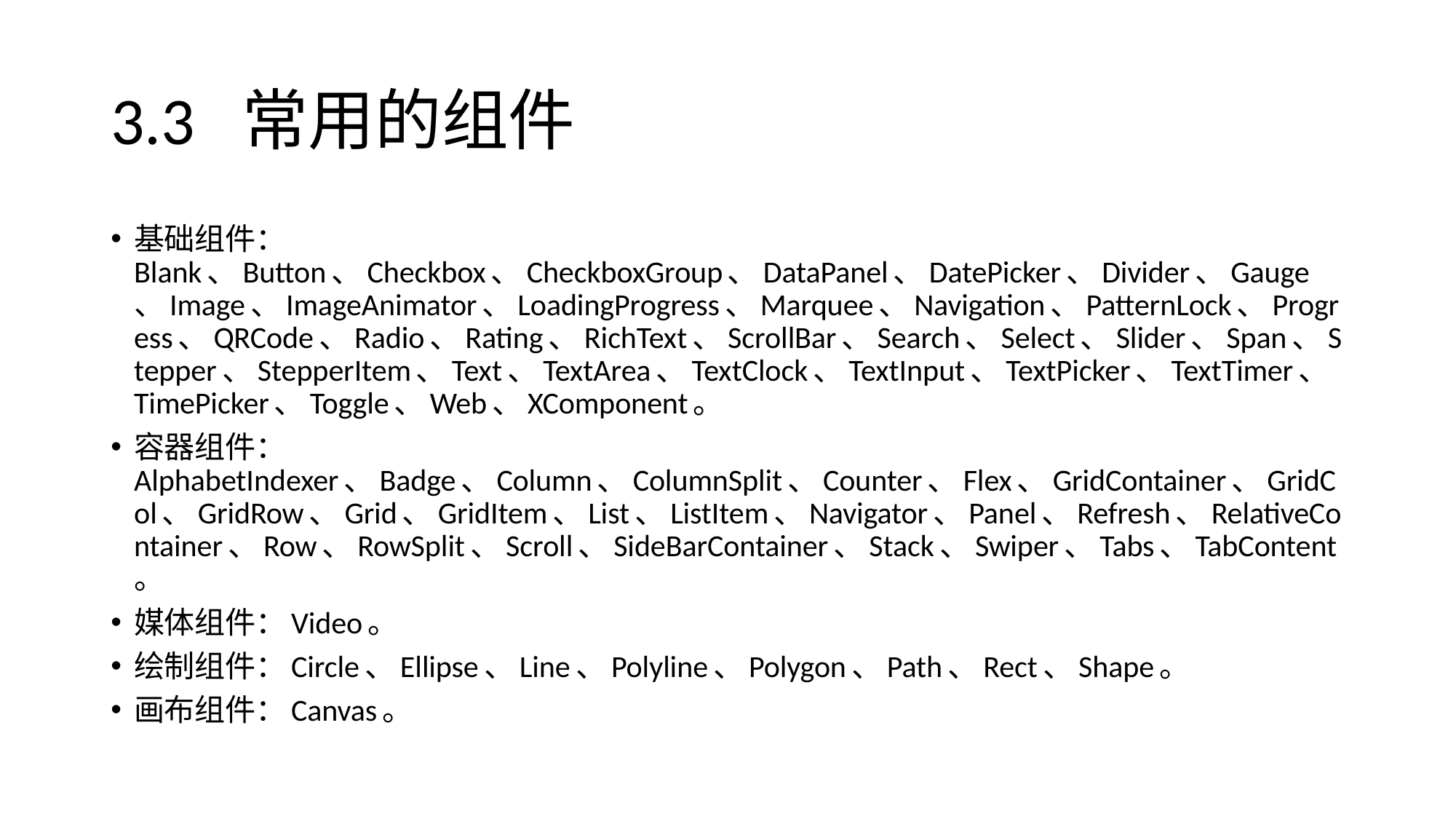

# 3.3  常用的组件
基础组件：Blank、Button、Checkbox、CheckboxGroup、DataPanel、DatePicker、Divider、Gauge、Image、ImageAnimator、LoadingProgress、Marquee、Navigation、PatternLock、Progress、QRCode、Radio、Rating、RichText、ScrollBar、Search、Select、Slider、Span、Stepper、StepperItem、Text、TextArea、TextClock、TextInput、TextPicker、TextTimer、TimePicker、Toggle、Web、XComponent。
容器组件：AlphabetIndexer、Badge、Column、ColumnSplit、Counter、Flex、GridContainer、GridCol、GridRow、Grid、GridItem、List、ListItem、Navigator、Panel、Refresh、RelativeContainer、Row、RowSplit、Scroll、SideBarContainer、Stack、Swiper、Tabs、TabContent。
媒体组件：Video。
绘制组件：Circle、Ellipse、Line、Polyline、Polygon、Path、Rect、Shape。
画布组件：Canvas。